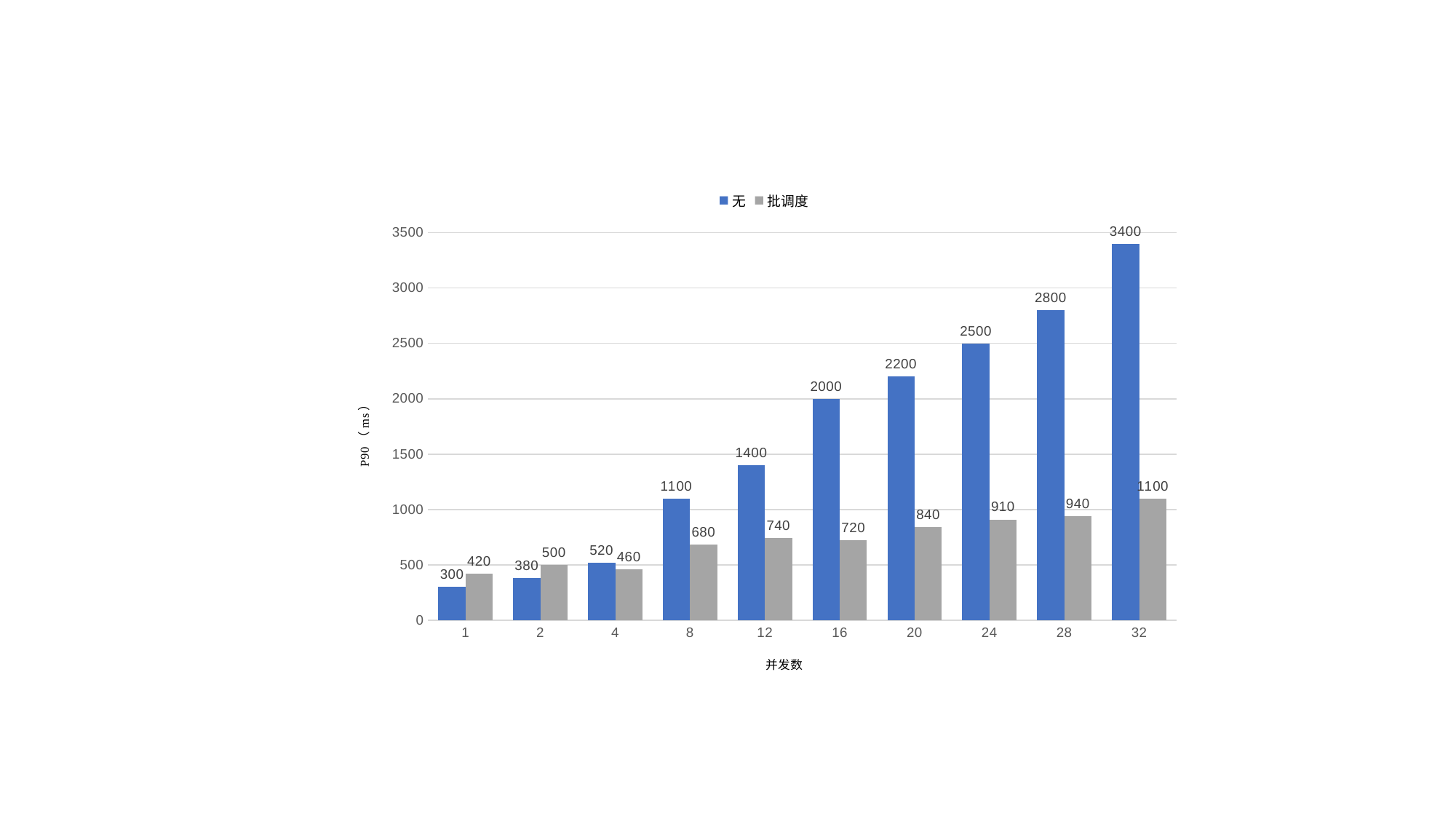

### Chart

| Category | 无 | 批调度 |
|---|---|---|
| 1 | 300.0 | 420.0 |
| 2 | 380.0 | 500.0 |
| 4 | 520.0 | 460.0 |
| 8 | 1100.0 | 680.0 |
| 12 | 1400.0 | 740.0 |
| 16 | 2000.0 | 720.0 |
| 20 | 2200.0 | 840.0 |
| 24 | 2500.0 | 910.0 |
| 28 | 2800.0 | 940.0 |
| 32 | 3400.0 | 1100.0 |